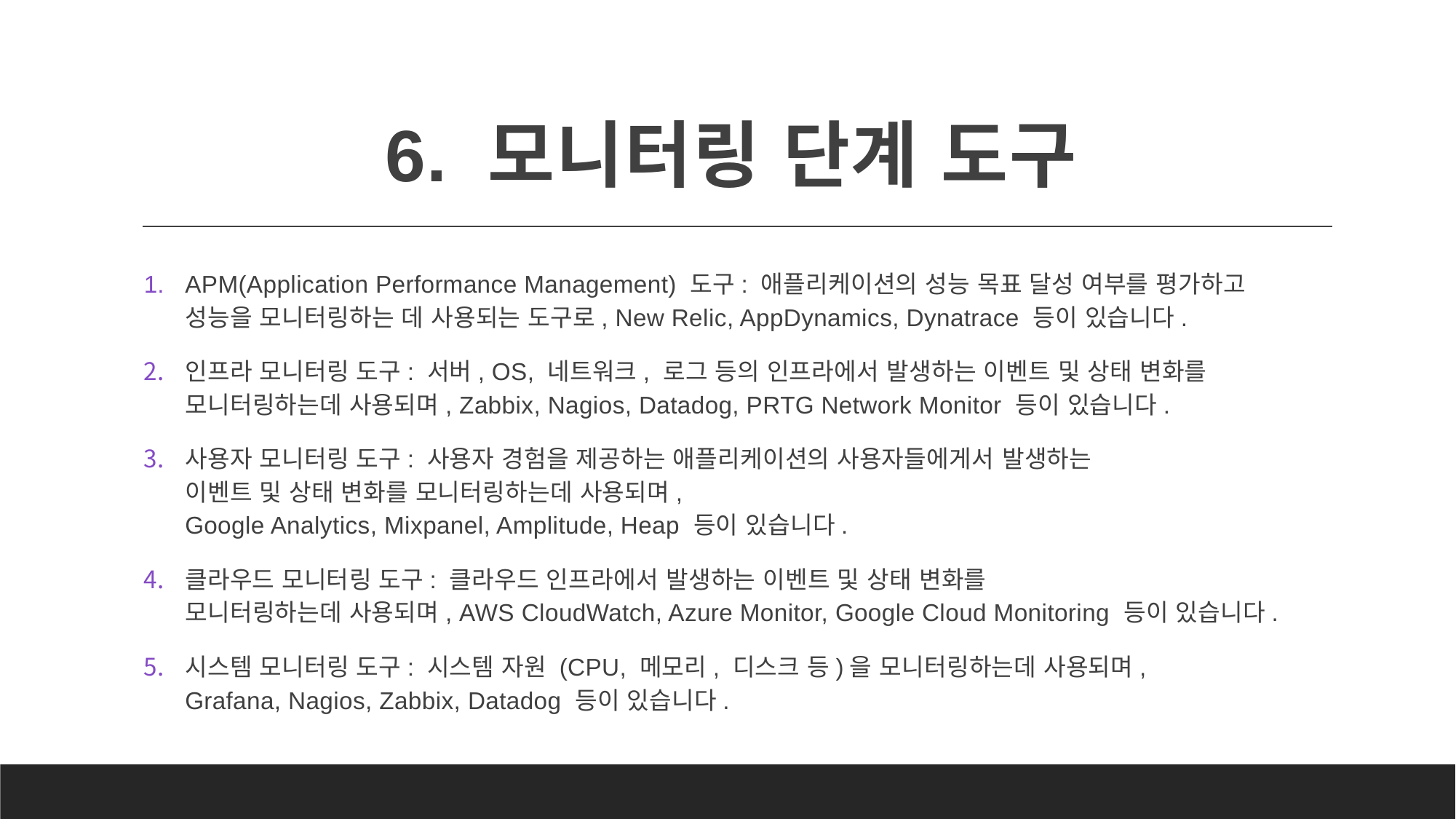

# 6. 모니터링 단계 도구
APM(Application Performance Management) 도구: 애플리케이션의 성능 목표 달성 여부를 평가하고 성능을 모니터링하는 데 사용되는 도구로, New Relic, AppDynamics, Dynatrace 등이 있습니다.
인프라 모니터링 도구: 서버, OS, 네트워크, 로그 등의 인프라에서 발생하는 이벤트 및 상태 변화를 모니터링하는데 사용되며, Zabbix, Nagios, Datadog, PRTG Network Monitor 등이 있습니다.
사용자 모니터링 도구: 사용자 경험을 제공하는 애플리케이션의 사용자들에게서 발생하는
이벤트 및 상태 변화를 모니터링하는데 사용되며,
Google Analytics, Mixpanel, Amplitude, Heap 등이 있습니다.
클라우드 모니터링 도구: 클라우드 인프라에서 발생하는 이벤트 및 상태 변화를
모니터링하는데 사용되며, AWS CloudWatch, Azure Monitor, Google Cloud Monitoring 등이 있습니다.
시스템 모니터링 도구: 시스템 자원 (CPU, 메모리, 디스크 등)을 모니터링하는데 사용되며,
Grafana, Nagios, Zabbix, Datadog 등이 있습니다.